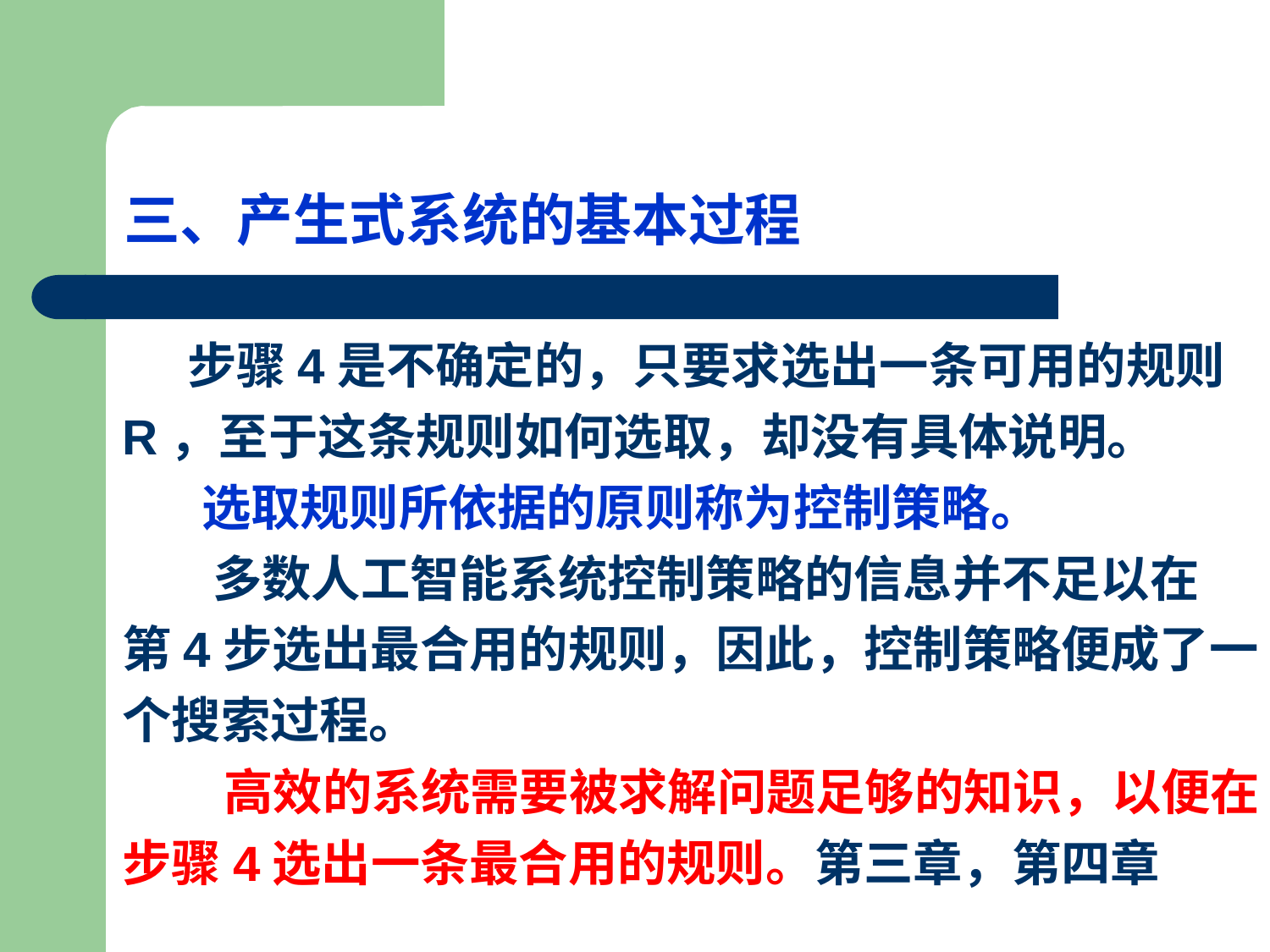

三、产生式系统的基本过程
       步骤4是不确定的，只要求选出一条可用的规则
R，至于这条规则如何选取，却没有具体说明。
      选取规则所依据的原则称为控制策略。
       多数人工智能系统控制策略的信息并不足以在
第4步选出最合用的规则，因此，控制策略便成了一
个搜索过程。
        高效的系统需要被求解问题足够的知识，以便在
步骤4选出一条最合用的规则。第三章，第四章
13